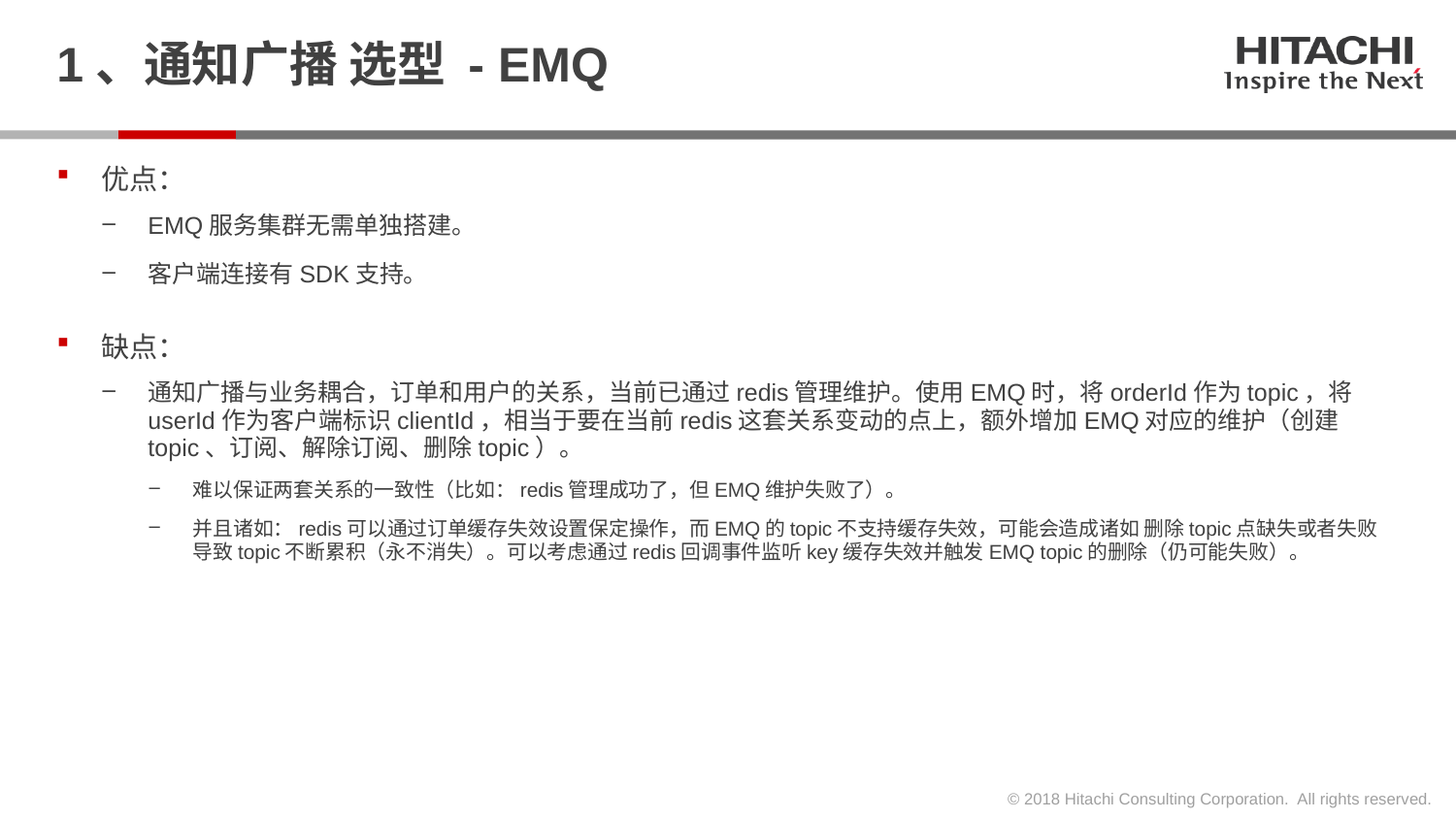

# 1、通知广播 选型 - EMQ
优点：
EMQ服务集群无需单独搭建。
客户端连接有SDK支持。
缺点：
通知广播与业务耦合，订单和用户的关系，当前已通过redis管理维护。使用EMQ时，将orderId作为topic，将userId作为客户端标识clientId，相当于要在当前redis这套关系变动的点上，额外增加EMQ对应的维护（创建topic、订阅、解除订阅、删除topic）。
难以保证两套关系的一致性（比如：redis管理成功了，但EMQ维护失败了）。
并且诸如：redis可以通过订单缓存失效设置保定操作，而EMQ的topic不支持缓存失效，可能会造成诸如 删除topic点缺失或者失败导致topic不断累积（永不消失）。可以考虑通过redis回调事件监听key缓存失效并触发EMQ topic的删除（仍可能失败）。